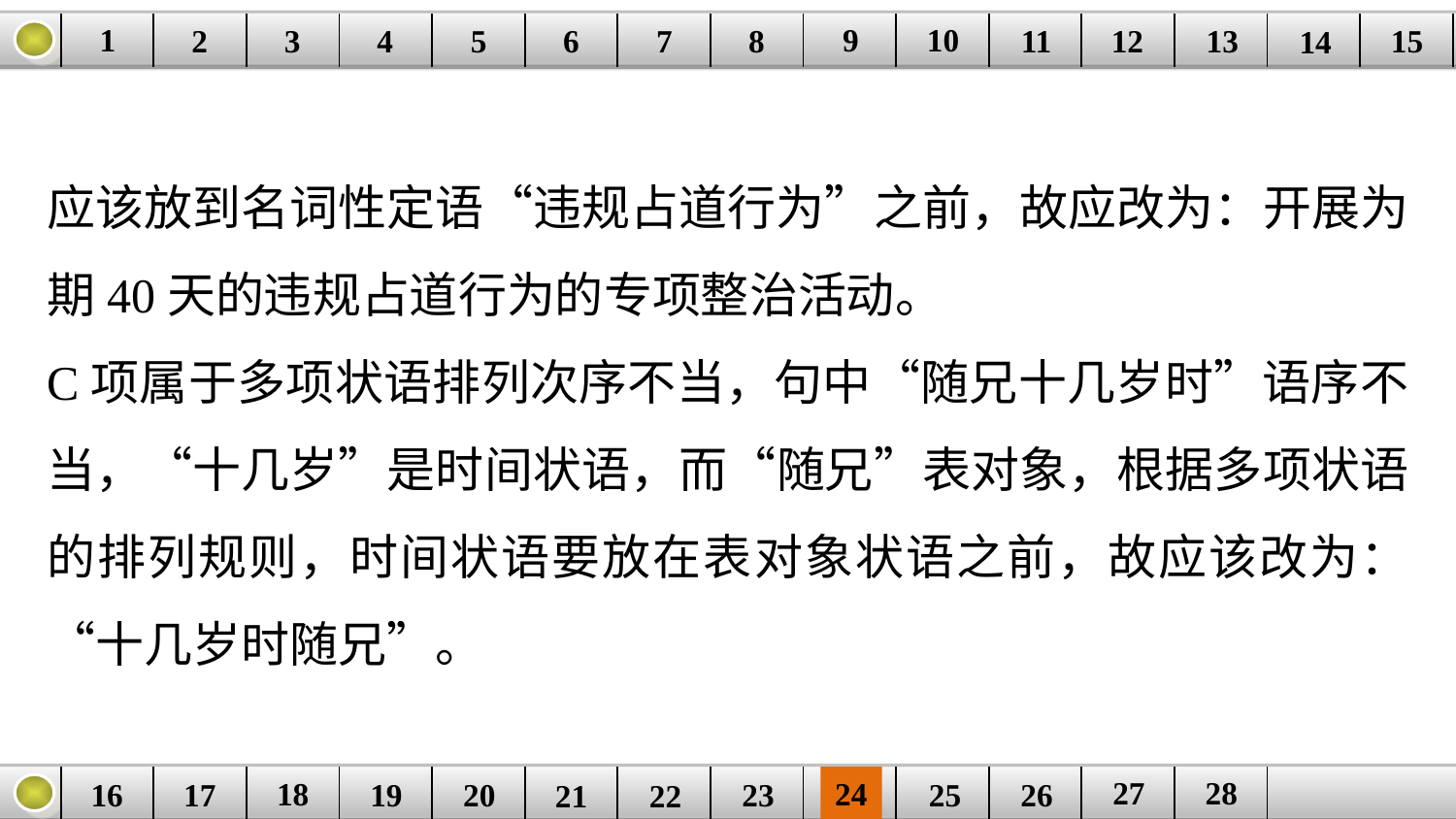

9
10
1
3
4
5
6
8
11
2
12
15
|  |  |  |  |  |  |  |  |  |  |  |  |  |  |  |
| --- | --- | --- | --- | --- | --- | --- | --- | --- | --- | --- | --- | --- | --- | --- |
7
13
14

应该放到名词性定语“违规占道行为”之前，故应改为：开展为期40天的违规占道行为的专项整治活动。
C项属于多项状语排列次序不当，句中“随兄十几岁时”语序不当，“十几岁”是时间状语，而“随兄”表对象，根据多项状语的排列规则，时间状语要放在表对象状语之前，故应该改为：“十几岁时随兄”。

27
28
18
24
16
25
26
|  |  |  |  |  |  |  |  |  |  |  |  |  |
| --- | --- | --- | --- | --- | --- | --- | --- | --- | --- | --- | --- | --- |
23
17
19
20
21
22